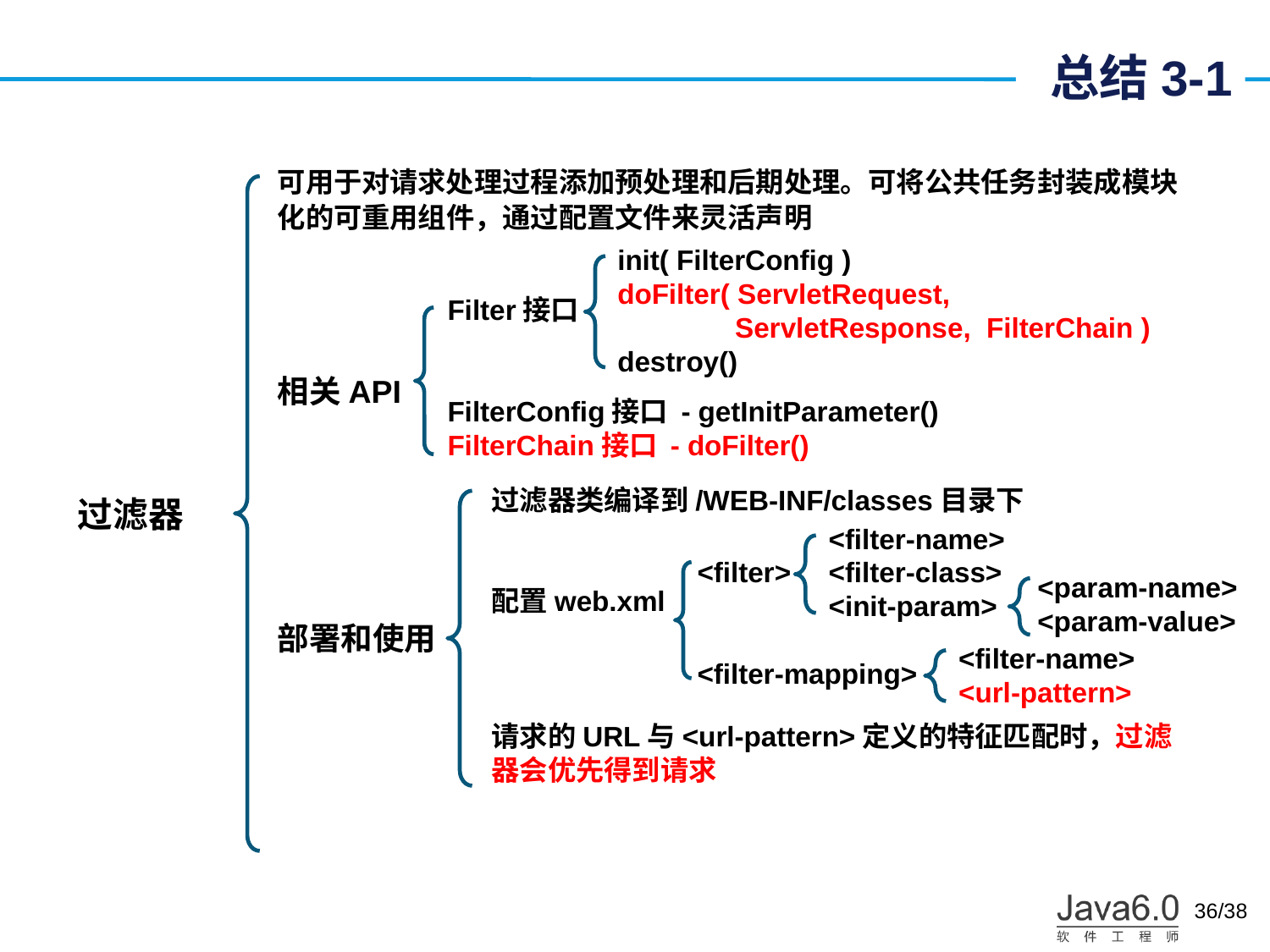

# 总结3-1
可用于对请求处理过程添加预处理和后期处理。可将公共任务封装成模块化的可重用组件，通过配置文件来灵活声明

相关API

部署和使用

init( FilterConfig )
doFilter( ServletRequest,
               ServletResponse,  FilterChain )
destroy()

Filter接口

FilterConfig接口 - getInitParameter()
FilterChain接口 - doFilter()

过滤器类编译到/WEB-INF/classes目录下

配置web.xml

请求的URL与<url-pattern>定义的特征匹配时，过滤器会优先得到请求
过滤器

<filter-name>
<filter-class>
<init-param>

<filter>

<filter-mapping>

<param-name>
<param-value>

<filter-name>
<url-pattern>

36/38